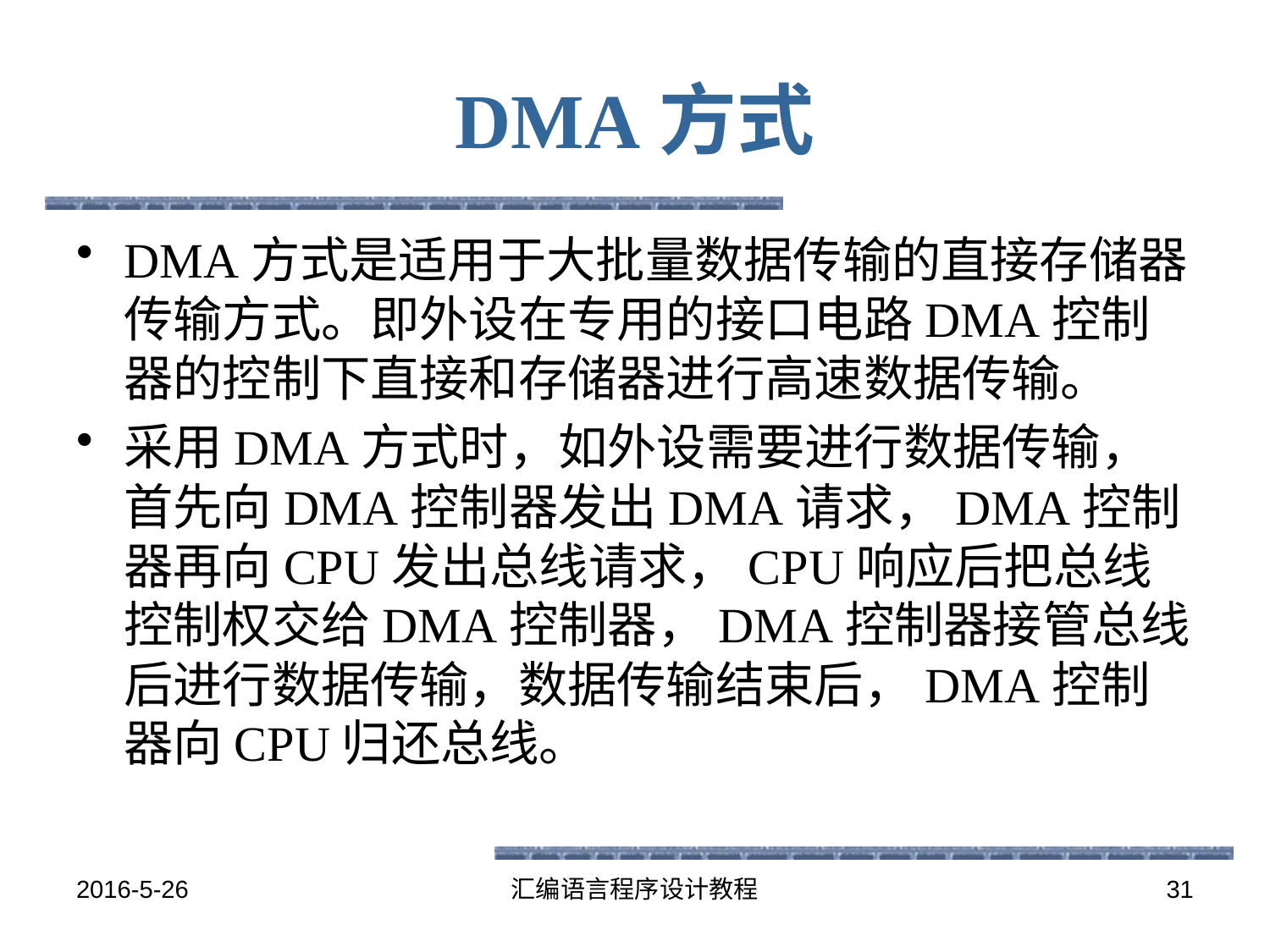

# DMA方式
DMA方式是适用于大批量数据传输的直接存储器传输方式。即外设在专用的接口电路DMA控制器的控制下直接和存储器进行高速数据传输。
采用DMA方式时，如外设需要进行数据传输，首先向DMA控制器发出DMA请求，DMA控制器再向CPU发出总线请求，CPU响应后把总线控制权交给DMA控制器，DMA控制器接管总线后进行数据传输，数据传输结束后，DMA控制器向CPU归还总线。
2016-5-26
汇编语言程序设计教程
31